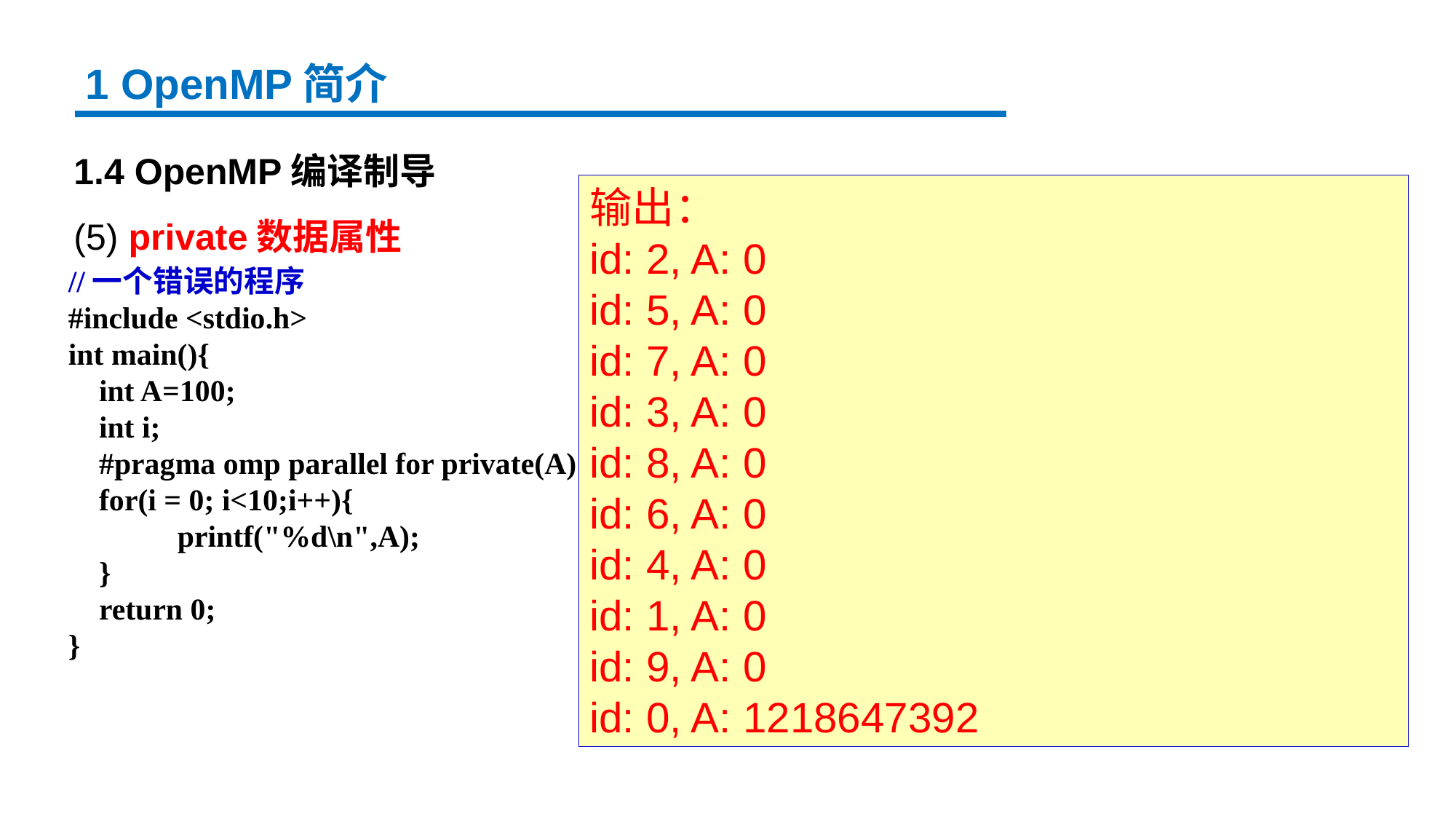

1 OpenMP简介
1.4 OpenMP编译制导
(5) private数据属性
输出：
id: 2, A: 0
id: 5, A: 0
id: 7, A: 0
id: 3, A: 0
id: 8, A: 0
id: 6, A: 0
id: 4, A: 0
id: 1, A: 0
id: 9, A: 0
id: 0, A: 1218647392
//一个错误的程序
#include <stdio.h>
int main(){
    int A=100;
    int i;
    #pragma omp parallel for private(A)
    for(i = 0; i<10;i++){
    	printf("%d\n",A);
    }
    return 0;
}